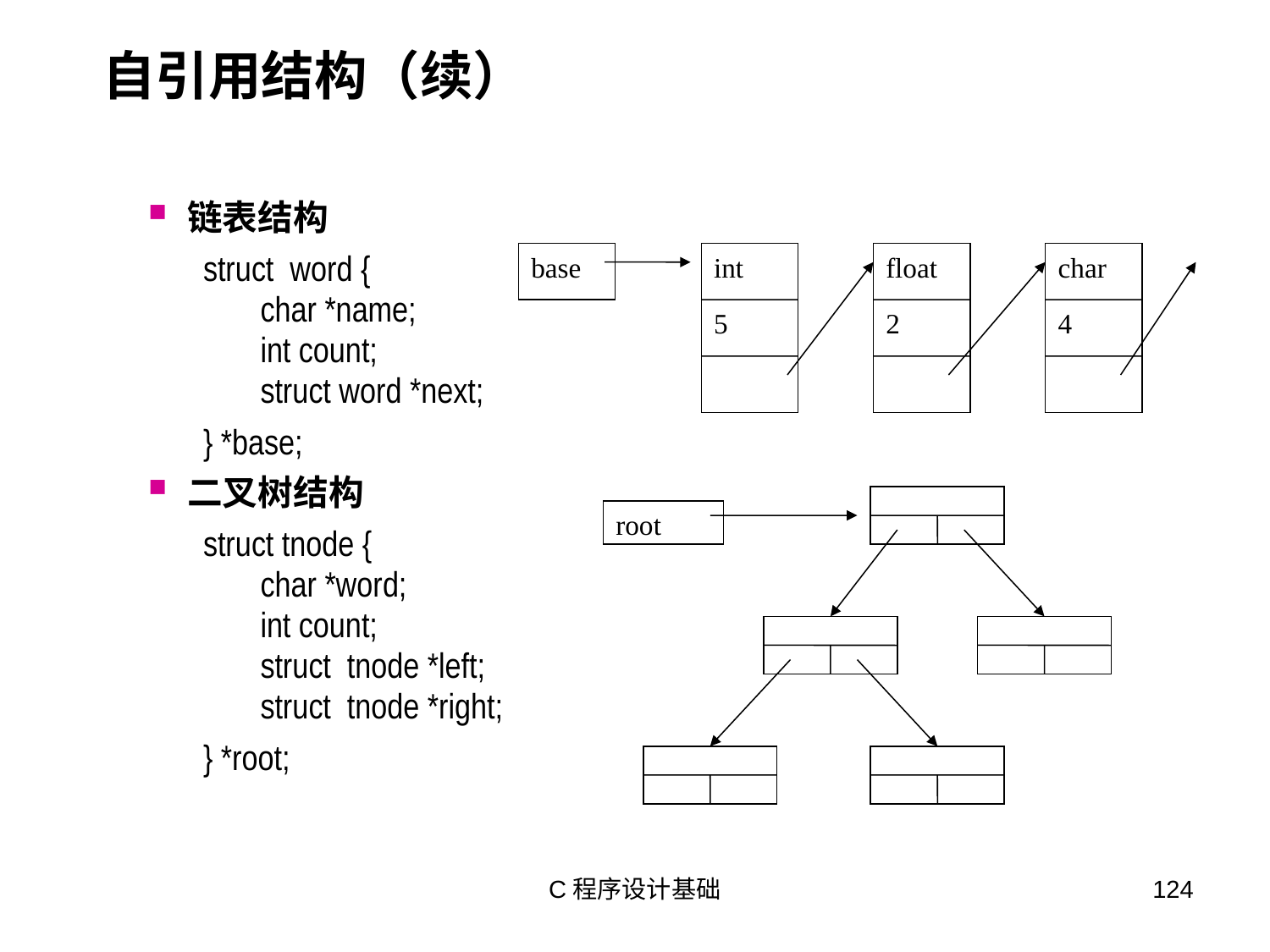

# 自引用结构（续）
链表结构
struct  word {
char *name;
int count;
struct word *next;
} *base;
二叉树结构
struct tnode {
char *word;
int count;
struct  tnode *left;
struct  tnode *right;
} *root;
base

int

float

char

5

2

4

root

C程序设计基础
124